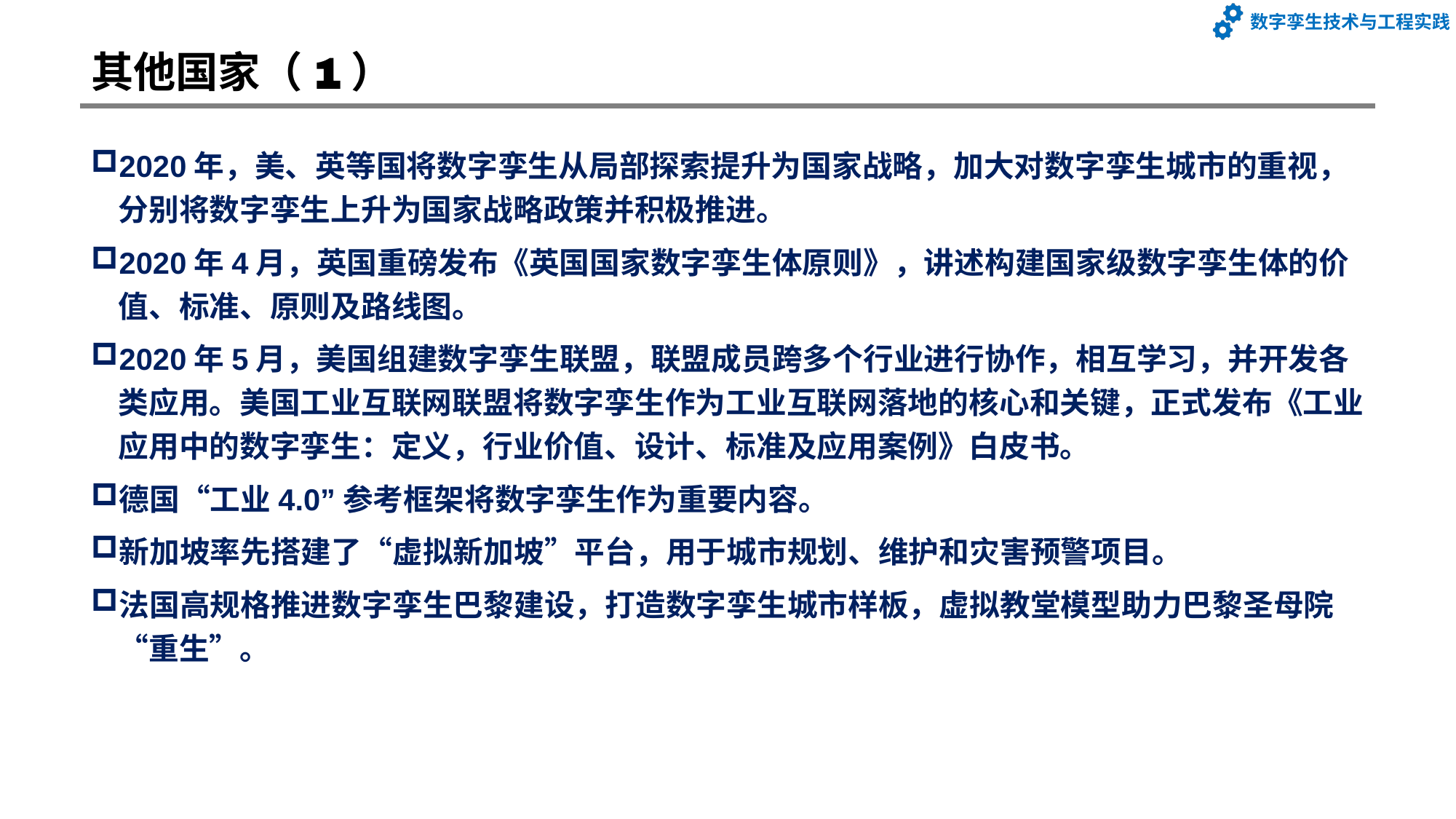

# 其他国家（1）
2020年，美、英等国将数字孪生从局部探索提升为国家战略，加大对数字孪生城市的重视，分别将数字孪生上升为国家战略政策并积极推进。
2020年4月，英国重磅发布《英国国家数字孪生体原则》，讲述构建国家级数字孪生体的价值、标准、原则及路线图。
2020年5月，美国组建数字孪生联盟，联盟成员跨多个行业进行协作，相互学习，并开发各类应用。美国工业互联网联盟将数字孪生作为工业互联网落地的核心和关键，正式发布《工业应用中的数字孪生：定义，行业价值、设计、标准及应用案例》白皮书。
德国“工业4.0”参考框架将数字孪生作为重要内容。
新加坡率先搭建了“虚拟新加坡”平台，用于城市规划、维护和灾害预警项目。
法国高规格推进数字孪生巴黎建设，打造数字孪生城市样板，虚拟教堂模型助力巴黎圣母院“重生”。